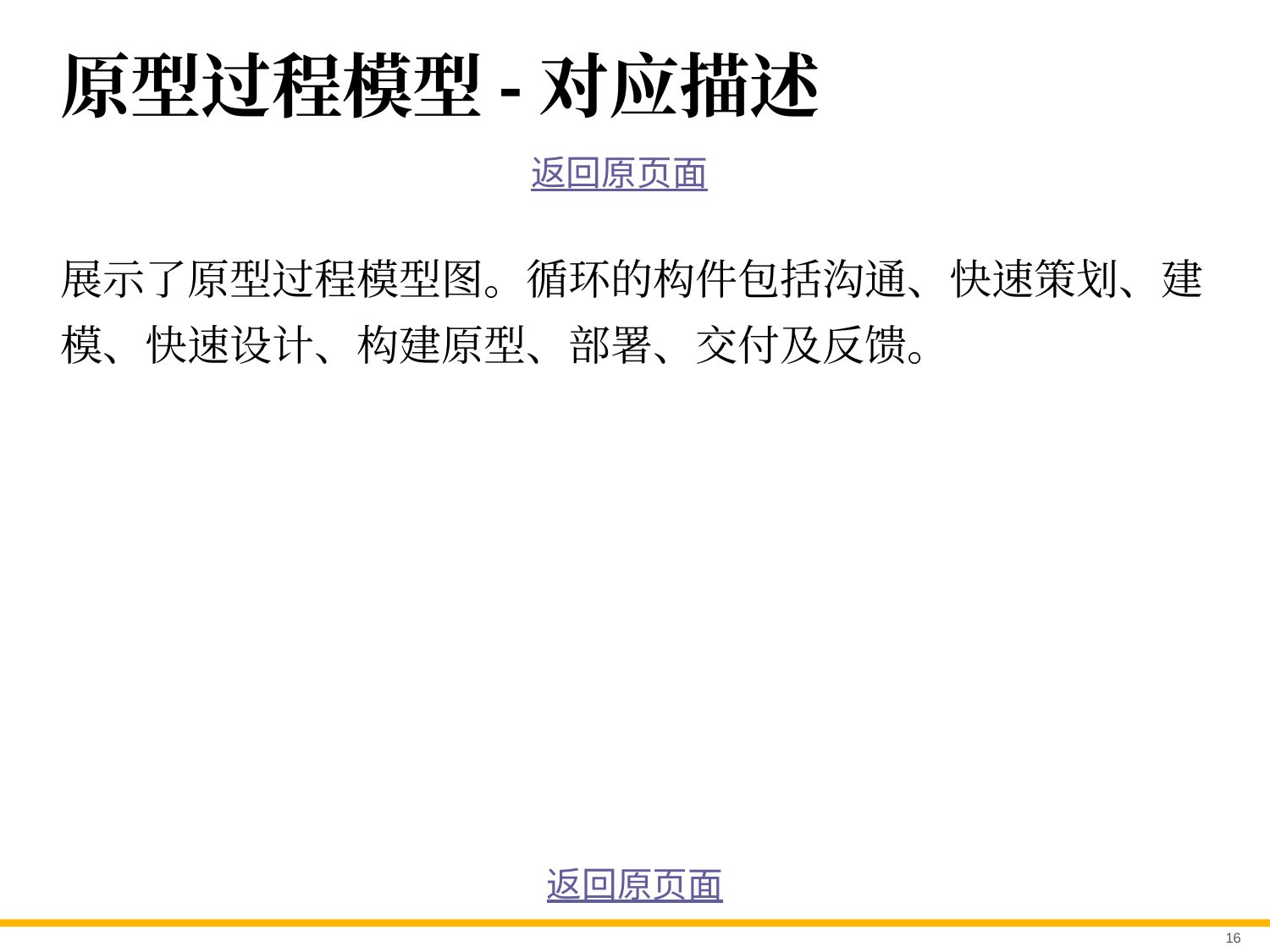

# 原型过程模型-对应描述
返回原页面
展示了原型过程模型图。循环的构件包括沟通、快速策划、建模、快速设计、构建原型、部署、交付及反馈。
返回原页面
16